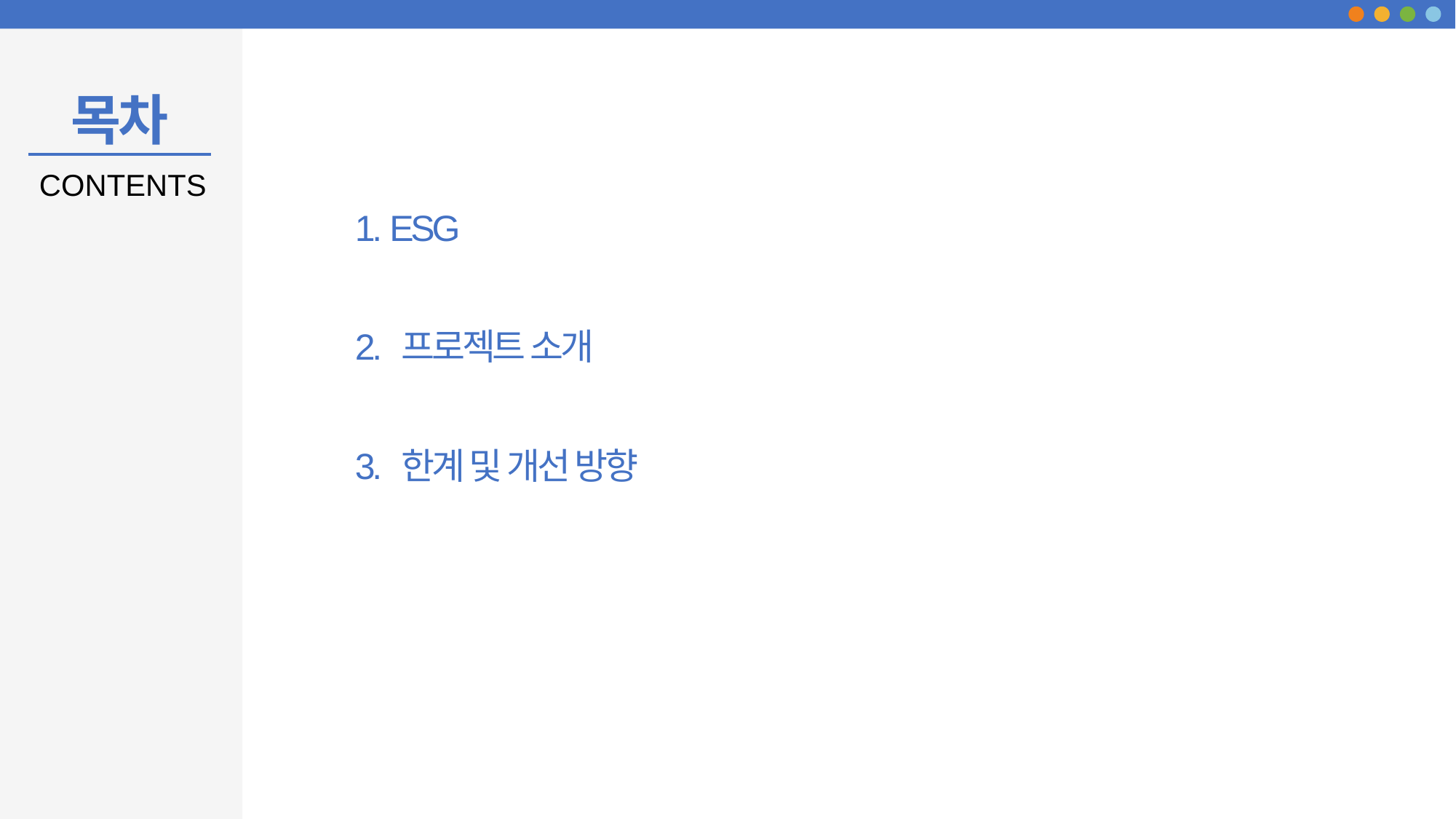

목차
1. ESG
CONTENTS
2. 프로젝트 소개
3. 한계 및 개선 방향